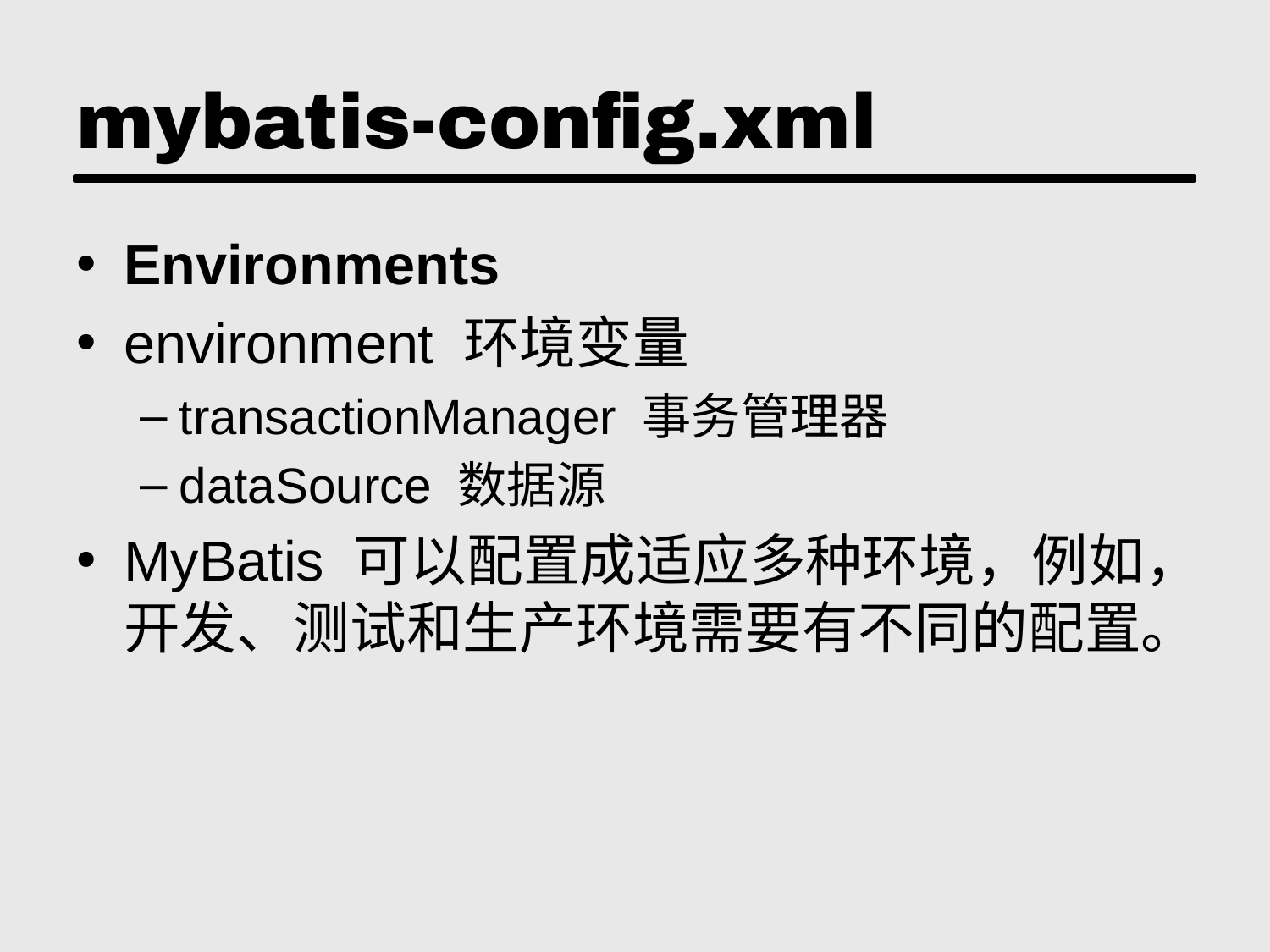

# mybatis-config.xml
Environments
environment 环境变量
transactionManager 事务管理器
dataSource 数据源
MyBatis 可以配置成适应多种环境，例如，开发、测试和生产环境需要有不同的配置。